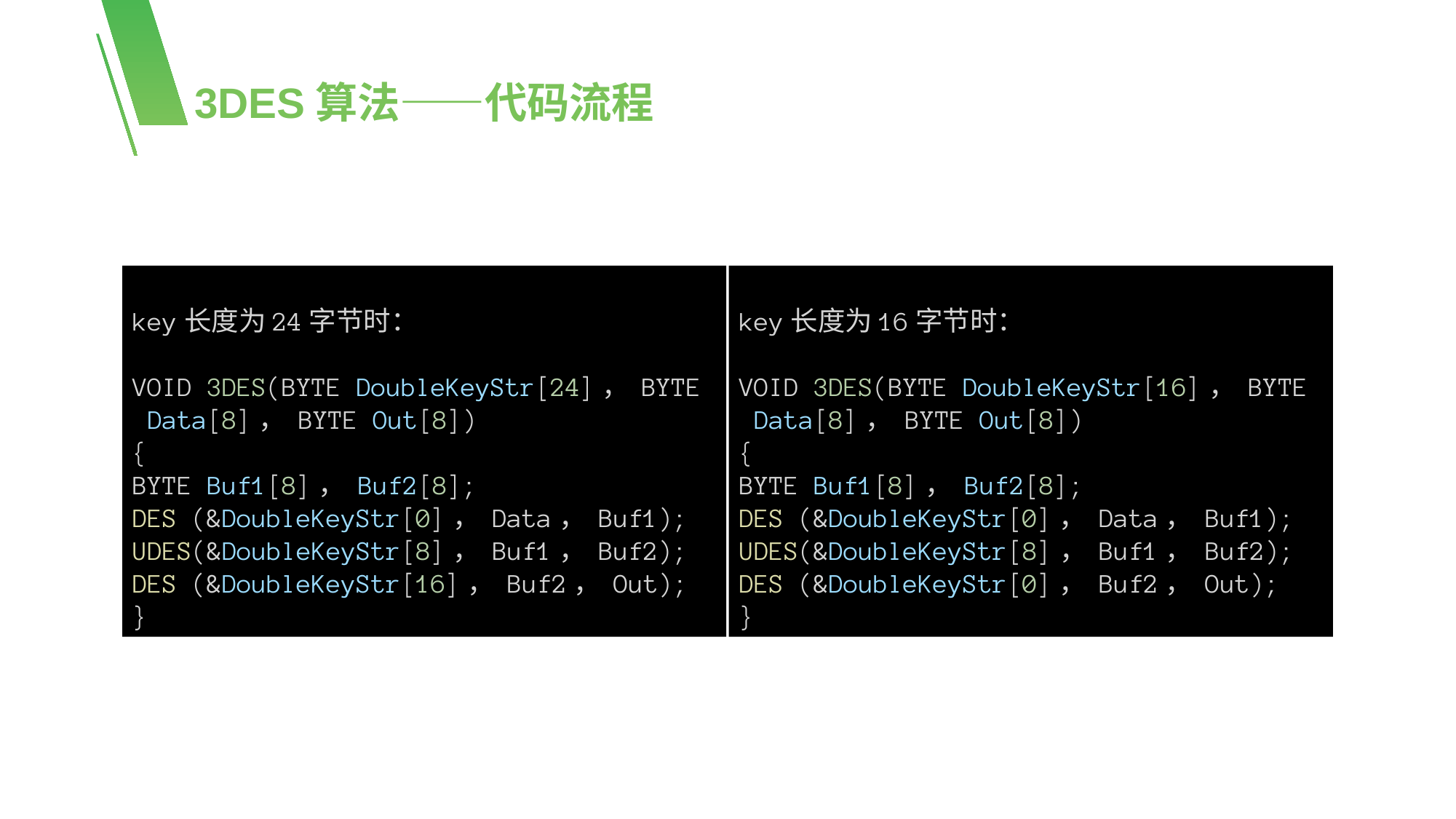

3DES算法——代码流程

key长度为16字节时：

VOID 3DES(BYTE DoubleKeyStr[16]， BYTE Data[8]， BYTE Out[8])
{
BYTE Buf1[8]， Buf2[8];
DES (&DoubleKeyStr[0]， Data， Buf1);
UDES(&DoubleKeyStr[8]， Buf1， Buf2);
DES (&DoubleKeyStr[0]， Buf2， Out);
}
key长度为24字节时：
VOID 3DES(BYTE DoubleKeyStr[24]， BYTE Data[8]， BYTE Out[8])
{
BYTE Buf1[8]， Buf2[8];
DES (&DoubleKeyStr[0]， Data， Buf1);
UDES(&DoubleKeyStr[8]， Buf1， Buf2);
DES (&DoubleKeyStr[16]， Buf2， Out);
}